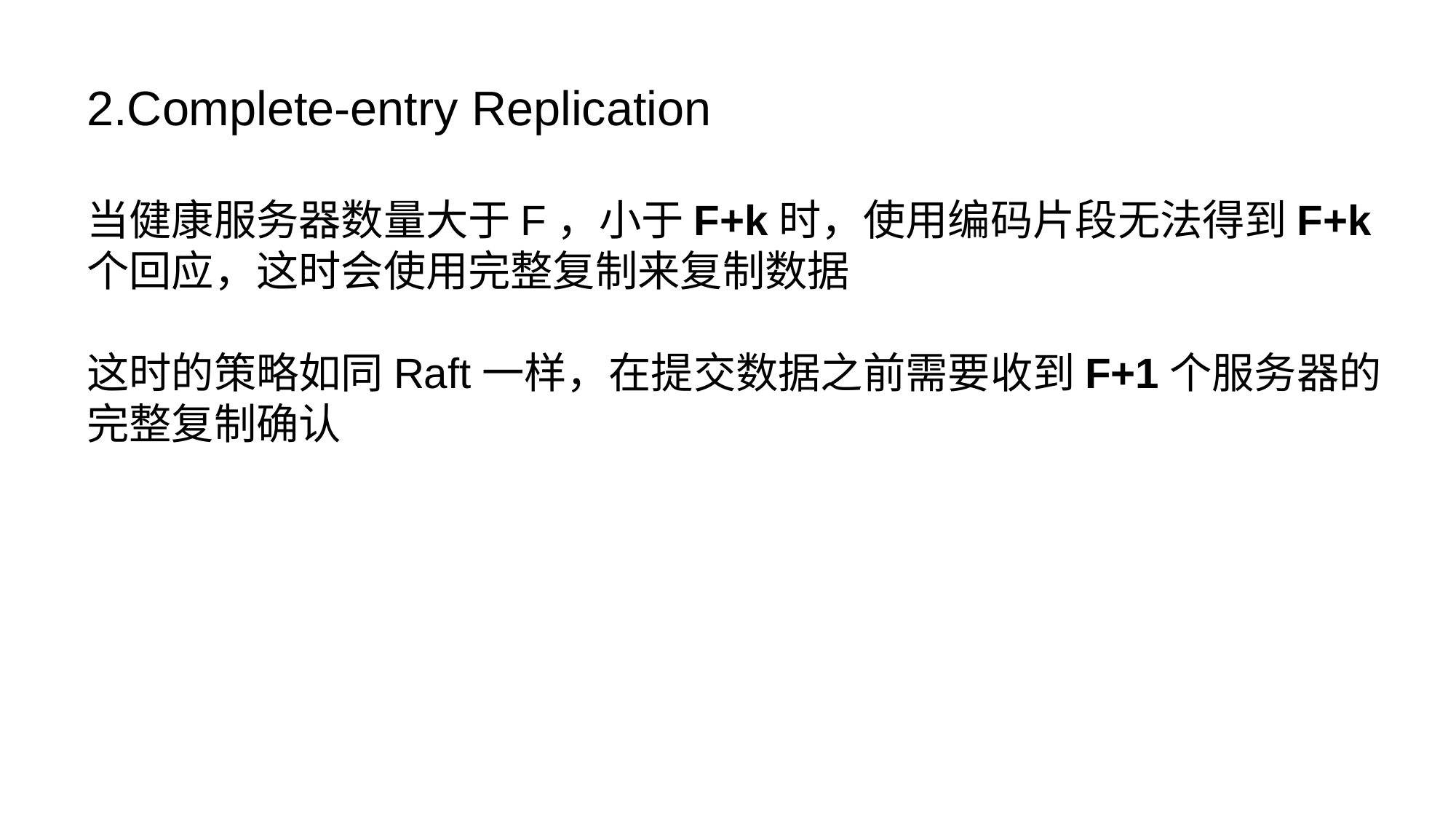

2.Complete-entry Replication

当健康服务器数量大于F，小于F+k时，使用编码片段无法得到F+k个回应，这时会使用完整复制来复制数据

这时的策略如同Raft一样，在提交数据之前需要收到F+1个服务器的完整复制确认